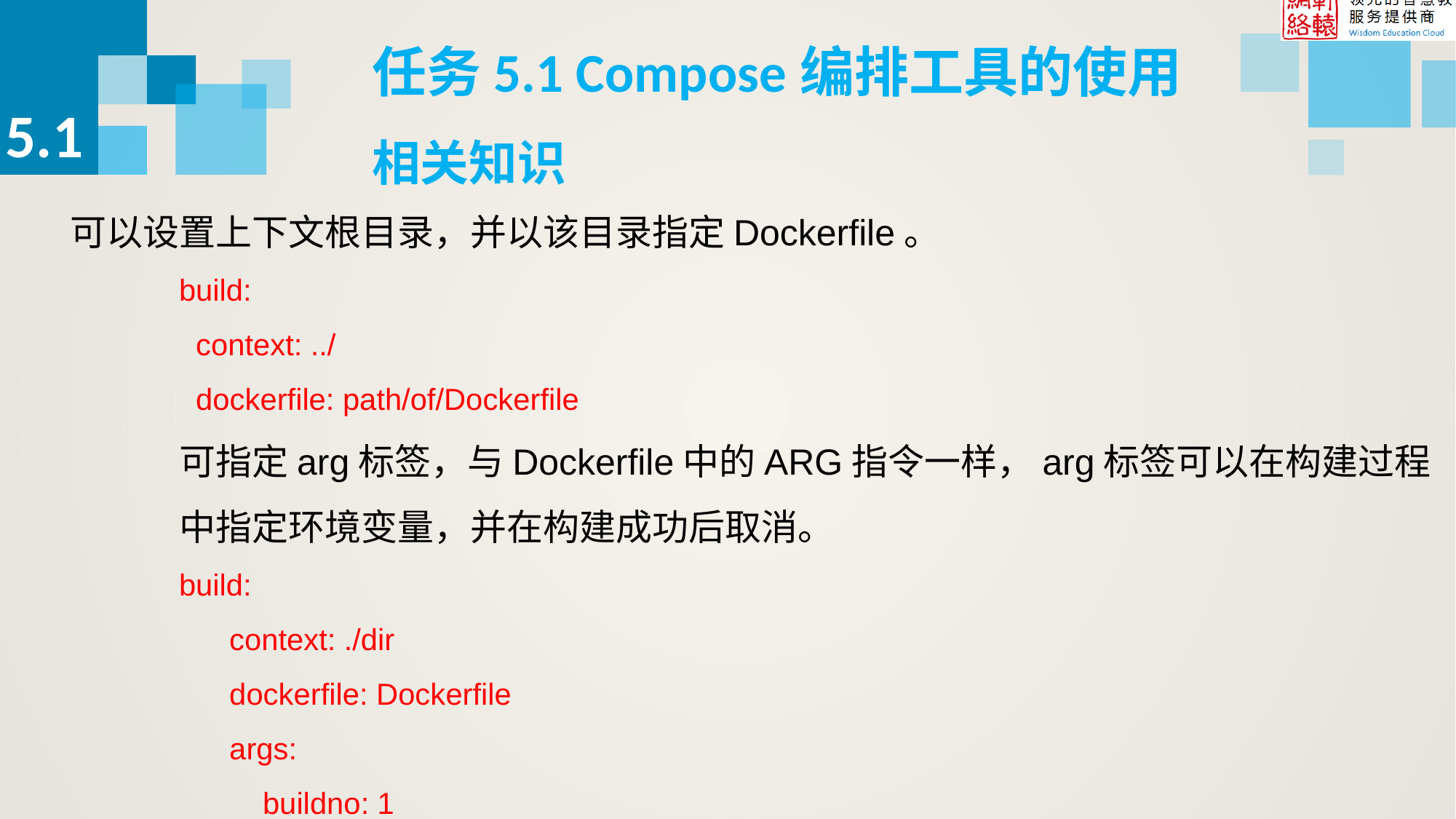

任务5.1 Compose编排工具的使用
5.1
相关知识
可以设置上下文根目录，并以该目录指定Dockerfile。
build:
  context: ../
  dockerfile: path/of/Dockerfile
可指定arg标签，与Dockerfile中的ARG指令一样，arg标签可以在构建过程中指定环境变量，并在构建成功后取消。
build:
      context: ./dir
      dockerfile: Dockerfile
      args:
          buildno: 1